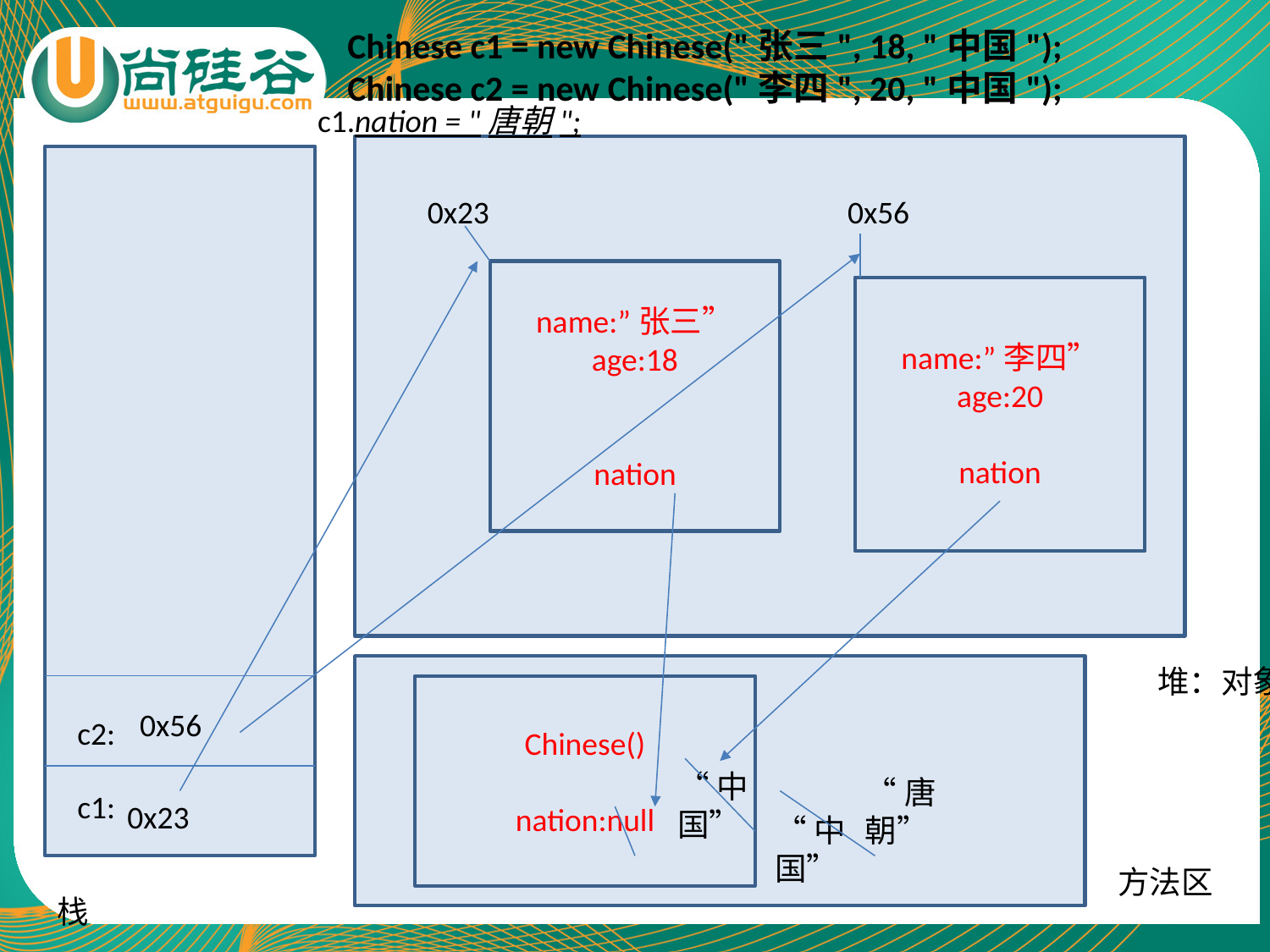

Chinese c1 = new Chinese("张三", 18, "中国");
Chinese c2 = new Chinese("李四", 20, "中国");
c1.nation = "唐朝";

0x23
0x56
name:”张三”
age:18

nation
name:”李四”
age:20

nation

堆：对象
Chinese()

nation:null
0x56
c2:
“中国”
“唐朝”
c1:
0x23
“中国”
方法区
栈